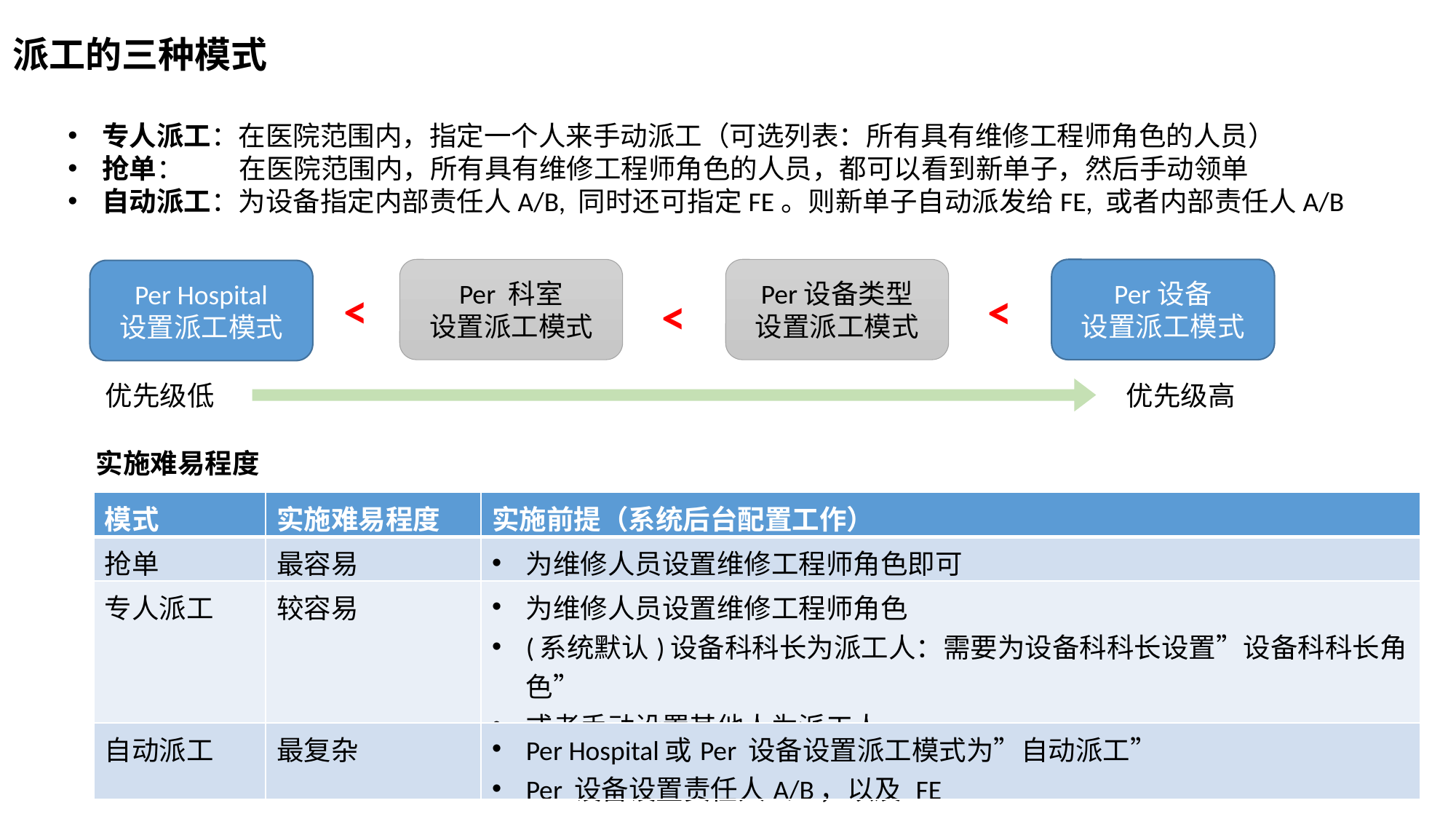

派工的三种模式
专人派工：在医院范围内，指定一个人来手动派工（可选列表：所有具有维修工程师角色的人员）
抢单：         在医院范围内，所有具有维修工程师角色的人员，都可以看到新单子，然后手动领单
自动派工：为设备指定内部责任人A/B, 同时还可指定FE。则新单子自动派发给FE, 或者内部责任人A/B

Per设备类型
设置派工模式
Per设备
设置派工模式
Per 科室
设置派工模式
Per Hospital
设置派工模式
<
<
<
优先级低
优先级高

实施难易程度

| 模式 | 实施难易程度 | 实施前提（系统后台配置工作） |
| --- | --- | --- |
| 抢单 | 最容易 | 为维修人员设置维修工程师角色即可 |
| 专人派工 | 较容易 | 为维修人员设置维修工程师角色 (系统默认)设备科科长为派工人：需要为设备科科长设置”设备科科长角色” 或者手动设置其他人为派工人 |
| 自动派工 | 最复杂 | Per Hospital或Per 设备设置派工模式为”自动派工” Per 设备设置责任人A/B，以及 FE |